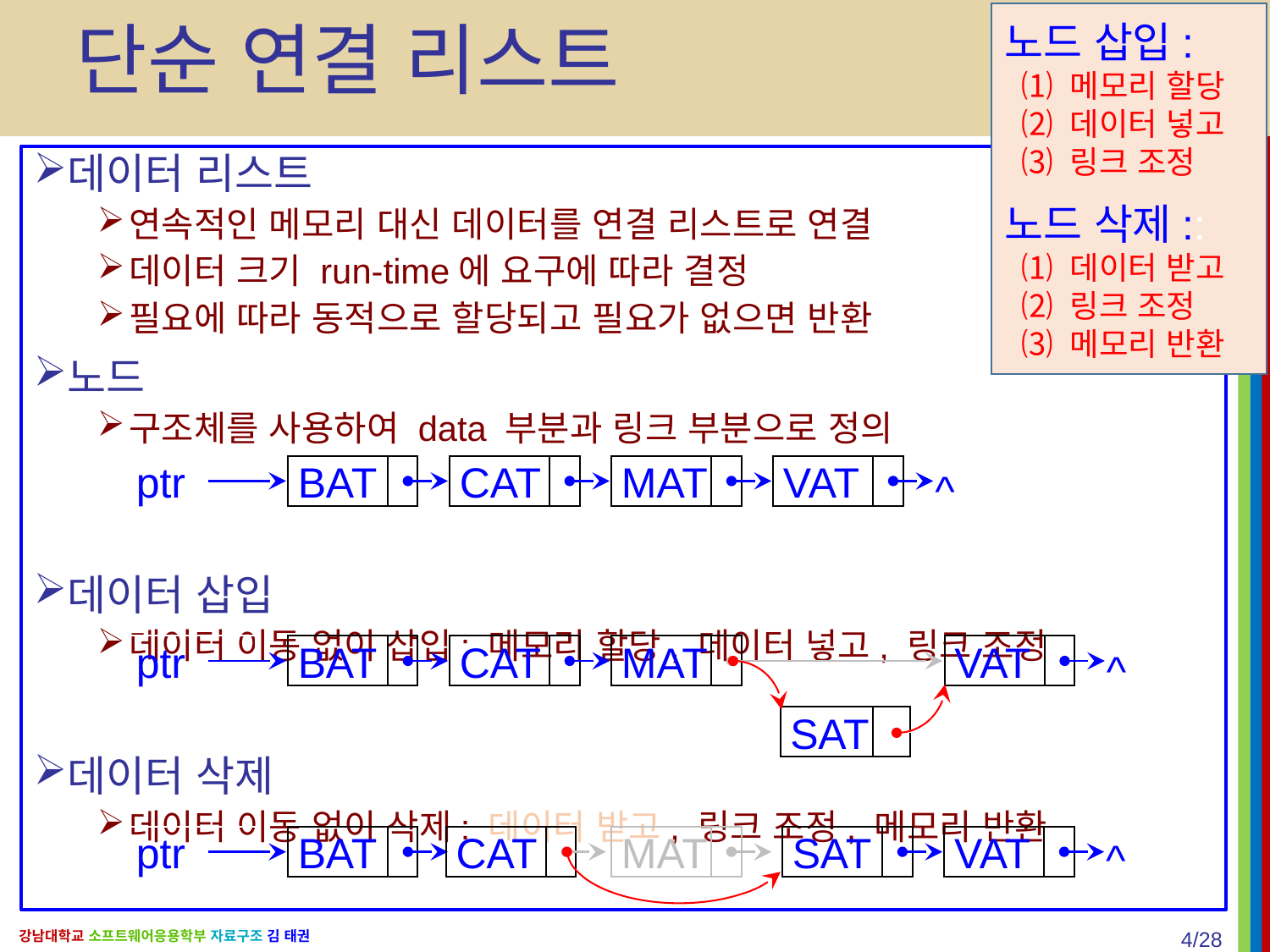

# 단순 연결 리스트
노드 삽입:
  ⑴ 메모리 할당
  ⑵ 데이터 넣고
  ⑶ 링크 조정

노드 삭제::
  ⑴ 데이터 받고
  ⑵ 링크 조정
  ⑶ 메모리 반환
데이터 리스트
연속적인 메모리 대신 데이터를 연결 리스트로 연결
데이터 크기 run-time에 요구에 따라 결정
필요에 따라 동적으로 할당되고 필요가 없으면 반환
노드
구조체를 사용하여 data 부분과 링크 부분으로 정의

데이터 삽입
데이터 이동 없이 삽입: 메모리 할당, 데이터 넣고, 링크 조정

데이터 삭제
데이터 이동 없이 삭제: 데이터 받고, 링크 조정, 메모리 반환

ptr
BAT
CAT
MAT
VAT
^
ptr
BAT
CAT
MAT

VAT
^

SAT

ptr
BAT
CAT
MAT
SAT
VAT
^
4/28